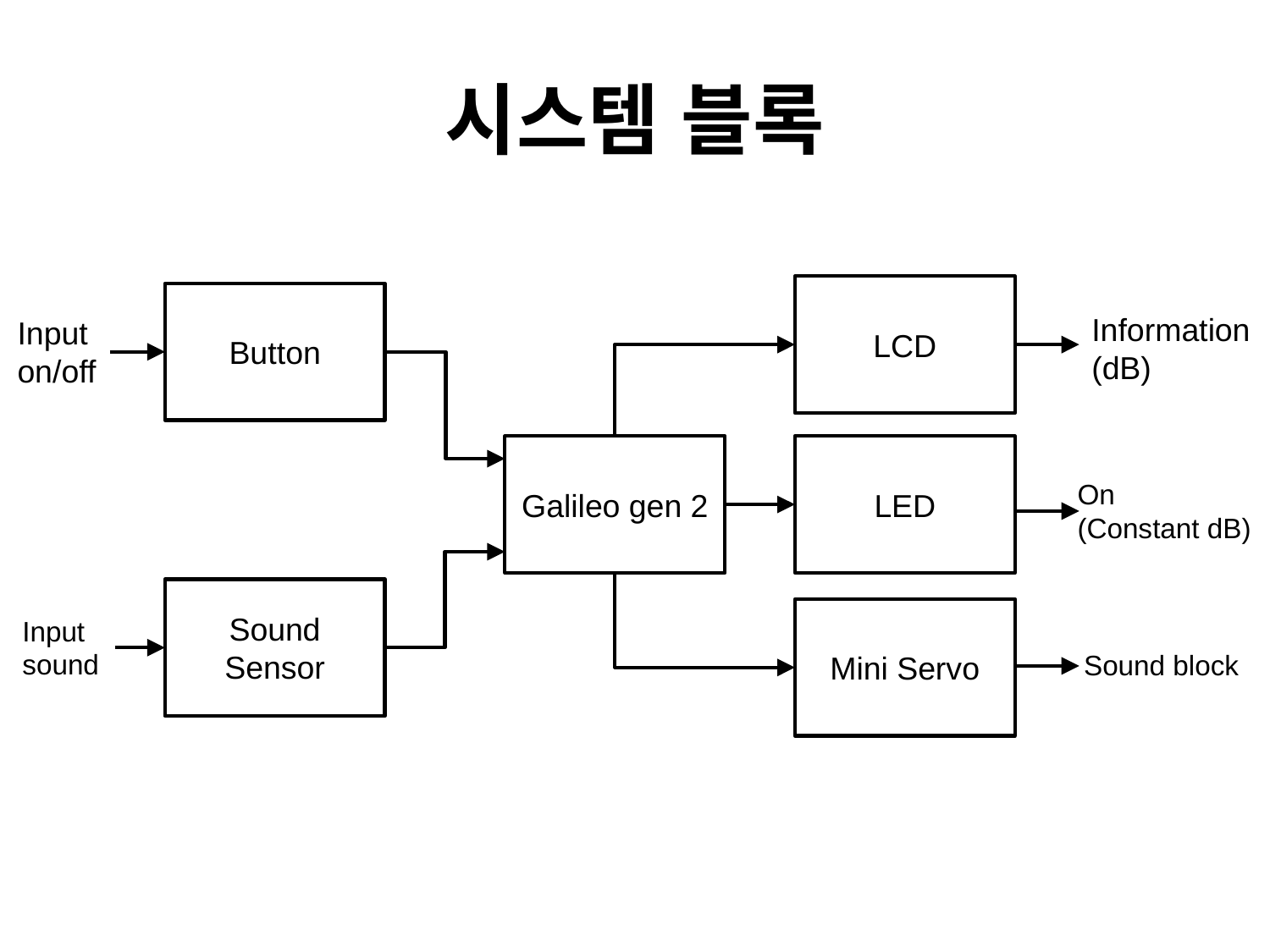

# 시스템 블록
LCD
Button
Information
(dB)
Input
on/off
Galileo gen 2
LED
On
(Constant dB)
Sound Sensor
Mini Servo
Input
sound
Sound block